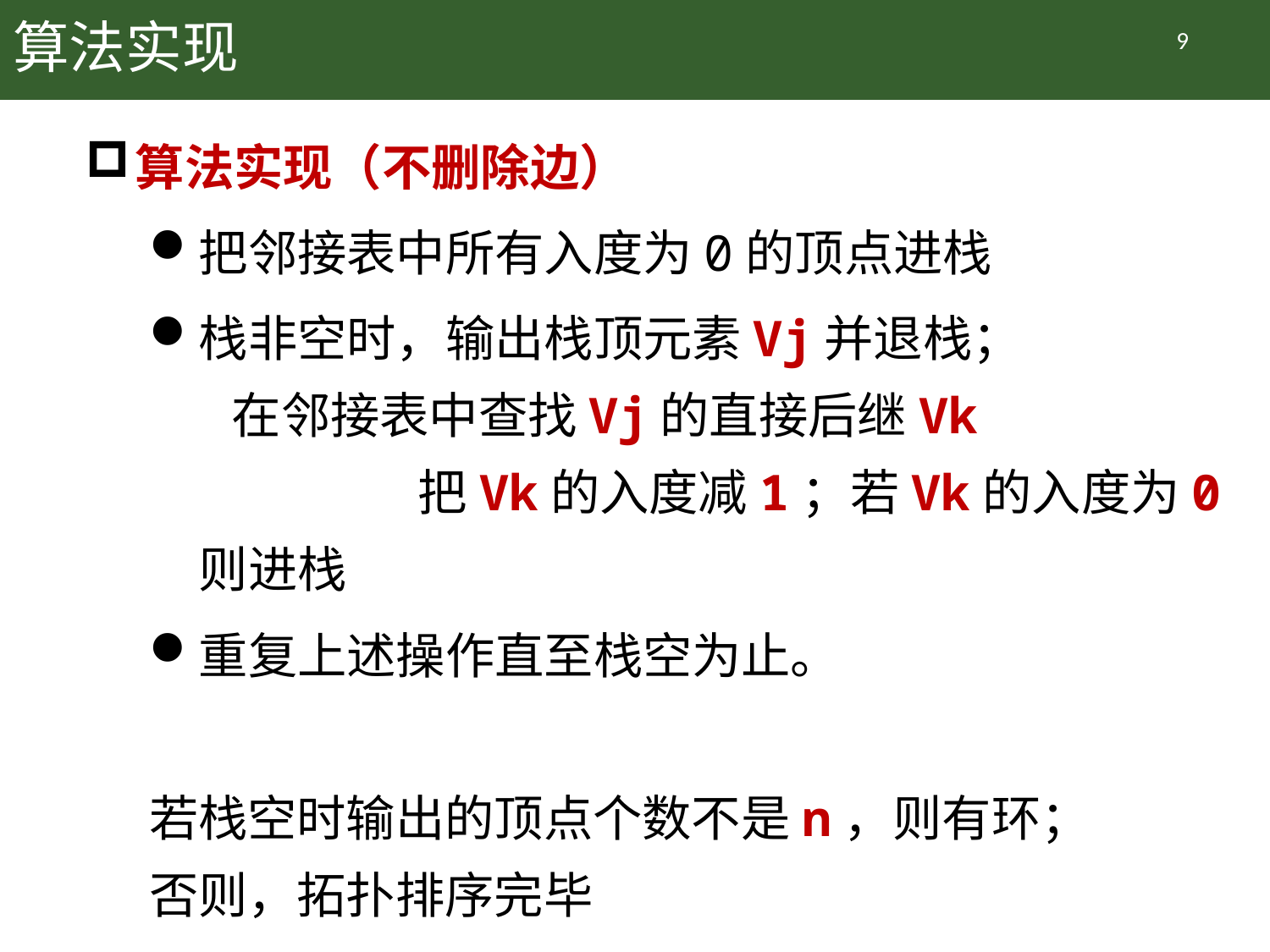

# 算法实现
9
算法实现（不删除边）
把邻接表中所有入度为0的顶点进栈
栈非空时，输出栈顶元素Vj并退栈；
   在邻接表中查找Vj的直接后继Vk
       把Vk的入度减1；若Vk的入度为0则进栈
重复上述操作直至栈空为止。
若栈空时输出的顶点个数不是n，则有环；
否则，拓扑排序完毕